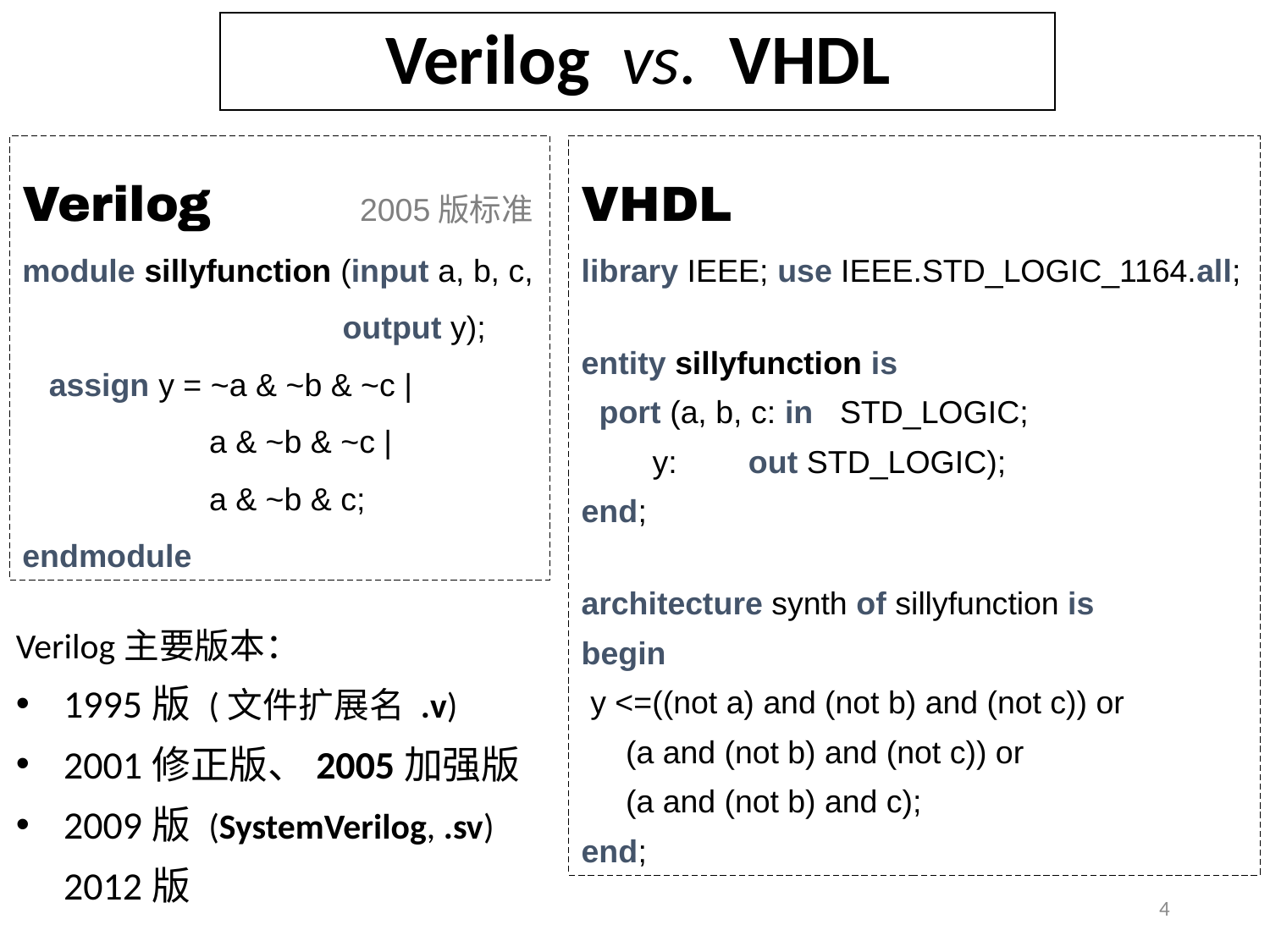

# Verilog  vs.  VHDL
Verilog         2005版标准
module sillyfunction (input a, b, c,
                                    output y);
   assign y = ~a & ~b & ~c |
                     a & ~b & ~c |
                     a & ~b & c;
endmodule
VHDL
library IEEE; use IEEE.STD_LOGIC_1164.all;
entity sillyfunction is
  port (a, b, c: in   STD_LOGIC;
        y:        out STD_LOGIC);
end;
architecture synth of sillyfunction is
begin
 y <=((not a) and (not b) and (not c)) or
     (a and (not b) and (not c)) or
     (a and (not b) and c);
end;
Verilog主要版本：
1995版 (文件扩展名 .v)
2001修正版、2005加强版
2009版 (SystemVerilog, .sv)
2012版
4